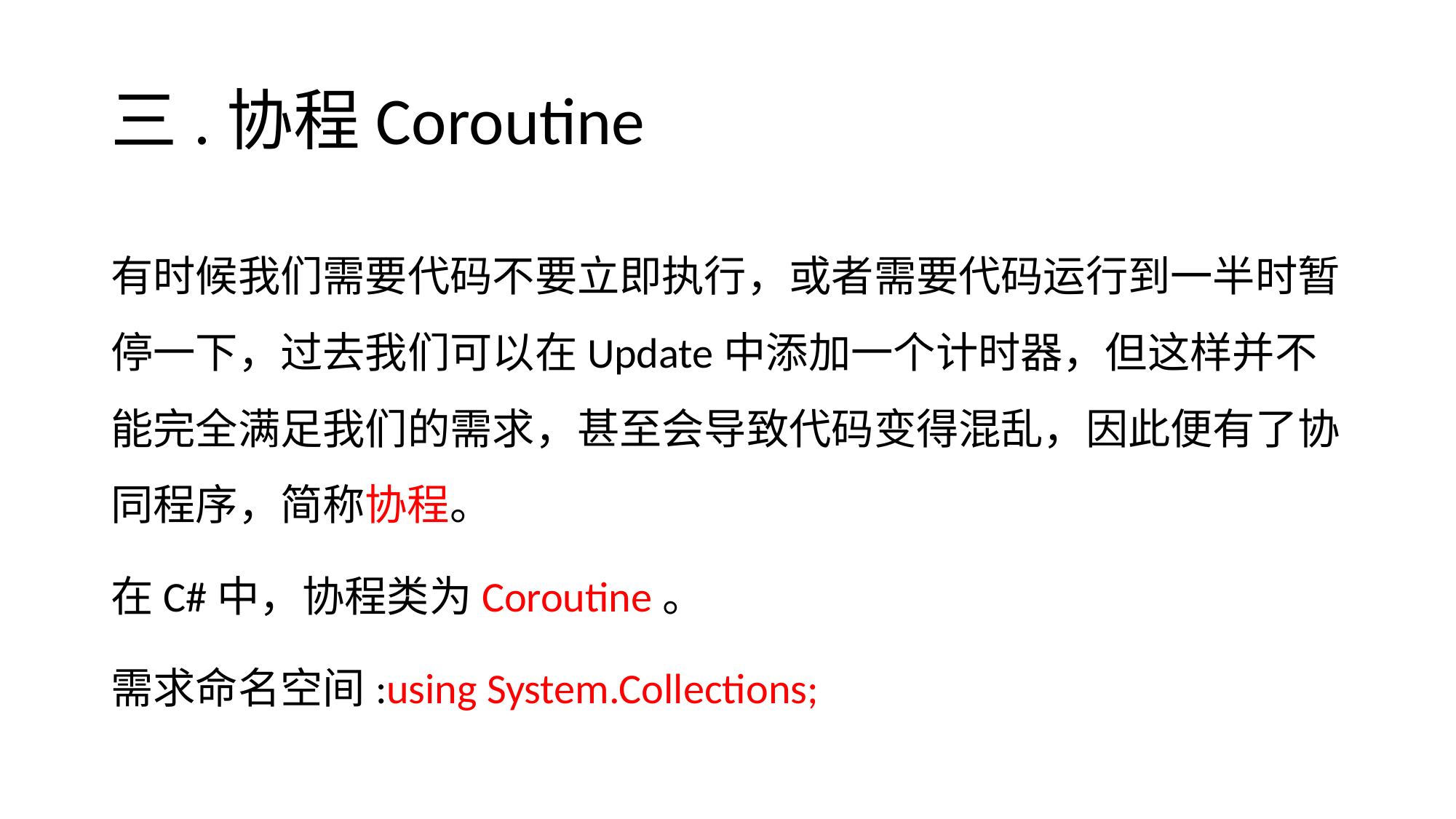

# 三.协程Coroutine
有时候我们需要代码不要立即执行，或者需要代码运行到一半时暂停一下，过去我们可以在Update中添加一个计时器，但这样并不能完全满足我们的需求，甚至会导致代码变得混乱，因此便有了协同程序，简称协程。
在C#中，协程类为Coroutine。
需求命名空间:using System.Collections;